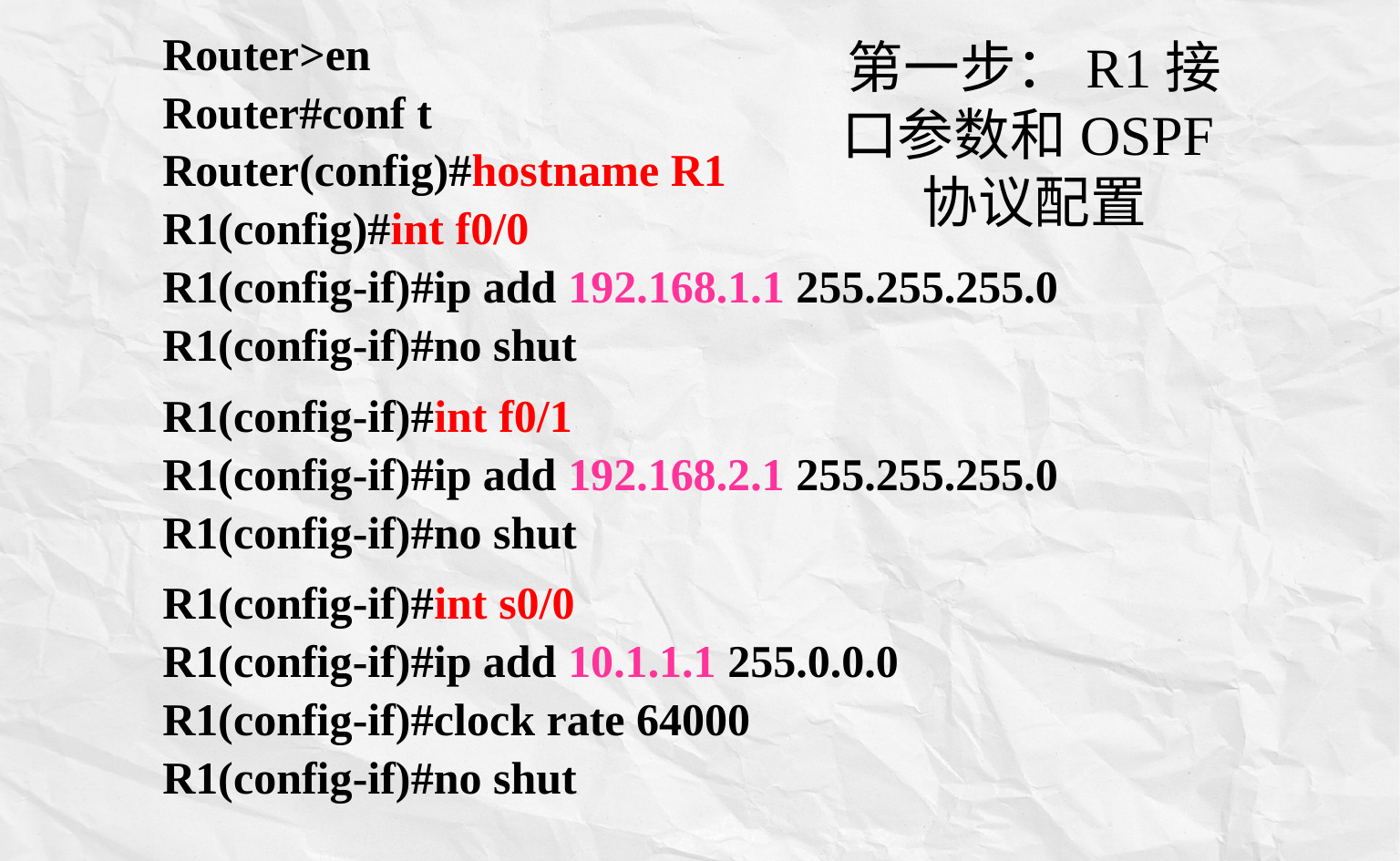

Router>en
Router#conf t
Router(config)#hostname R1
R1(config)#int f0/0
R1(config-if)#ip add 192.168.1.1 255.255.255.0
R1(config-if)#no shut

R1(config-if)#int f0/1
R1(config-if)#ip add 192.168.2.1 255.255.255.0
R1(config-if)#no shut

R1(config-if)#int s0/0
R1(config-if)#ip add 10.1.1.1 255.0.0.0
R1(config-if)#clock rate 64000
R1(config-if)#no shut
# 第一步：R1接口参数和OSPF协议配置

55